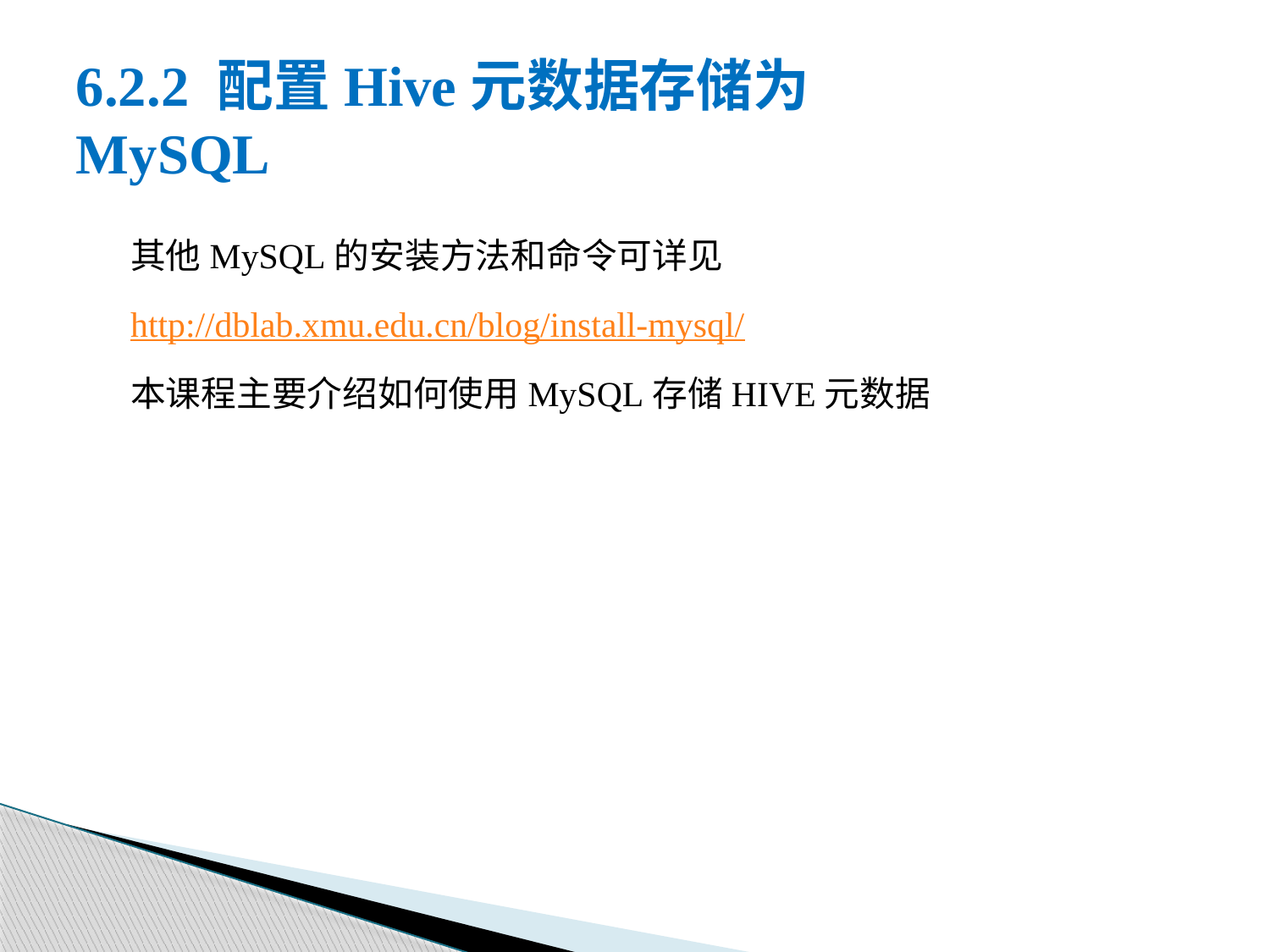

#
6.2.2 配置Hive元数据存储为MySQL
其他MySQL的安装方法和命令可详见
http://dblab.xmu.edu.cn/blog/install-mysql/
本课程主要介绍如何使用MySQL存储HIVE元数据